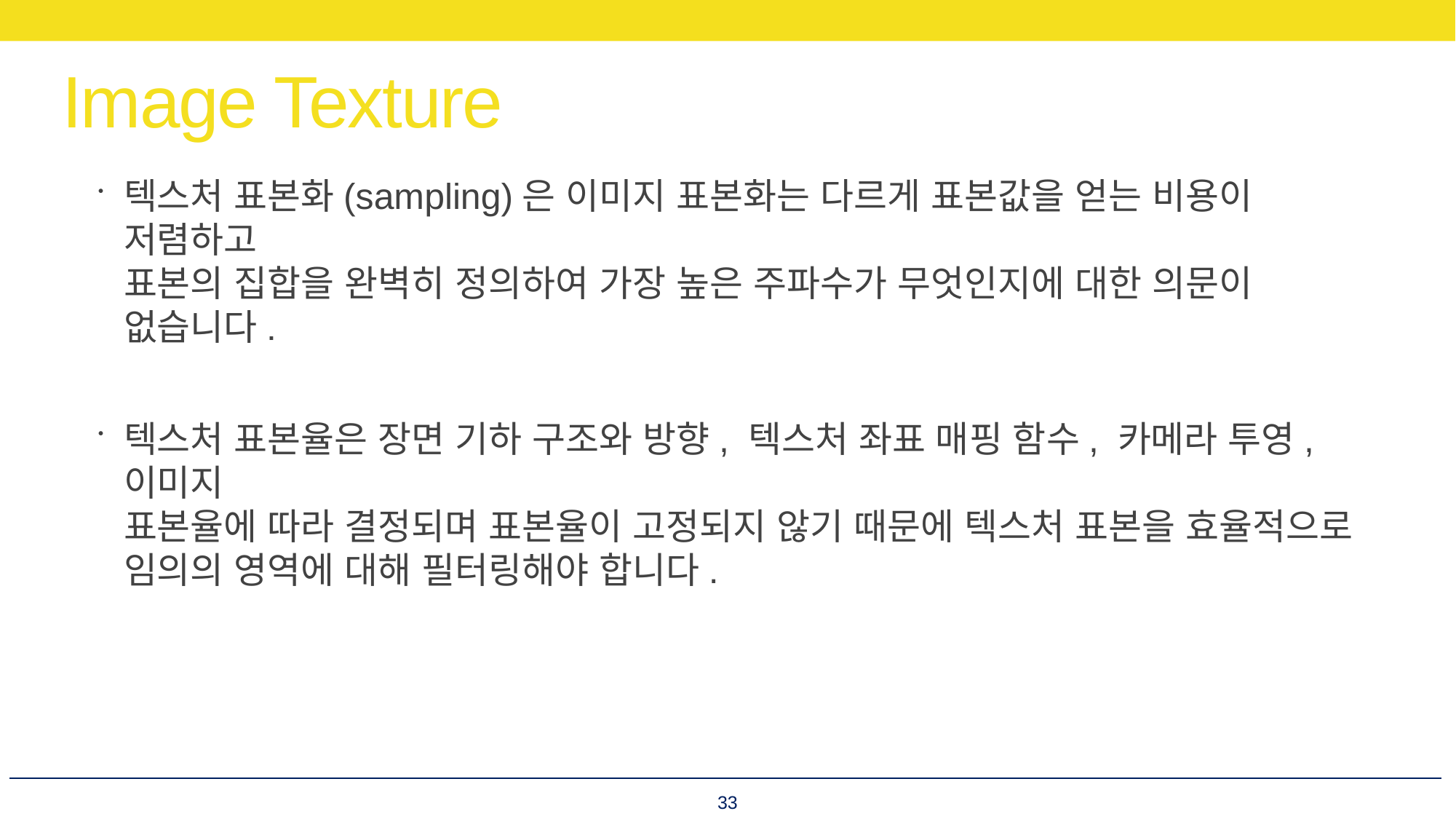

# Image Texture
텍스처 표본화(sampling)은 이미지 표본화는 다르게 표본값을 얻는 비용이 저렴하고
표본의 집합을 완벽히 정의하여 가장 높은 주파수가 무엇인지에 대한 의문이 없습니다.

텍스처 표본율은 장면 기하 구조와 방향, 텍스처 좌표 매핑 함수, 카메라 투영, 이미지
표본율에 따라 결정되며 표본율이 고정되지 않기 때문에 텍스처 표본을 효율적으로
임의의 영역에 대해 필터링해야 합니다.

33